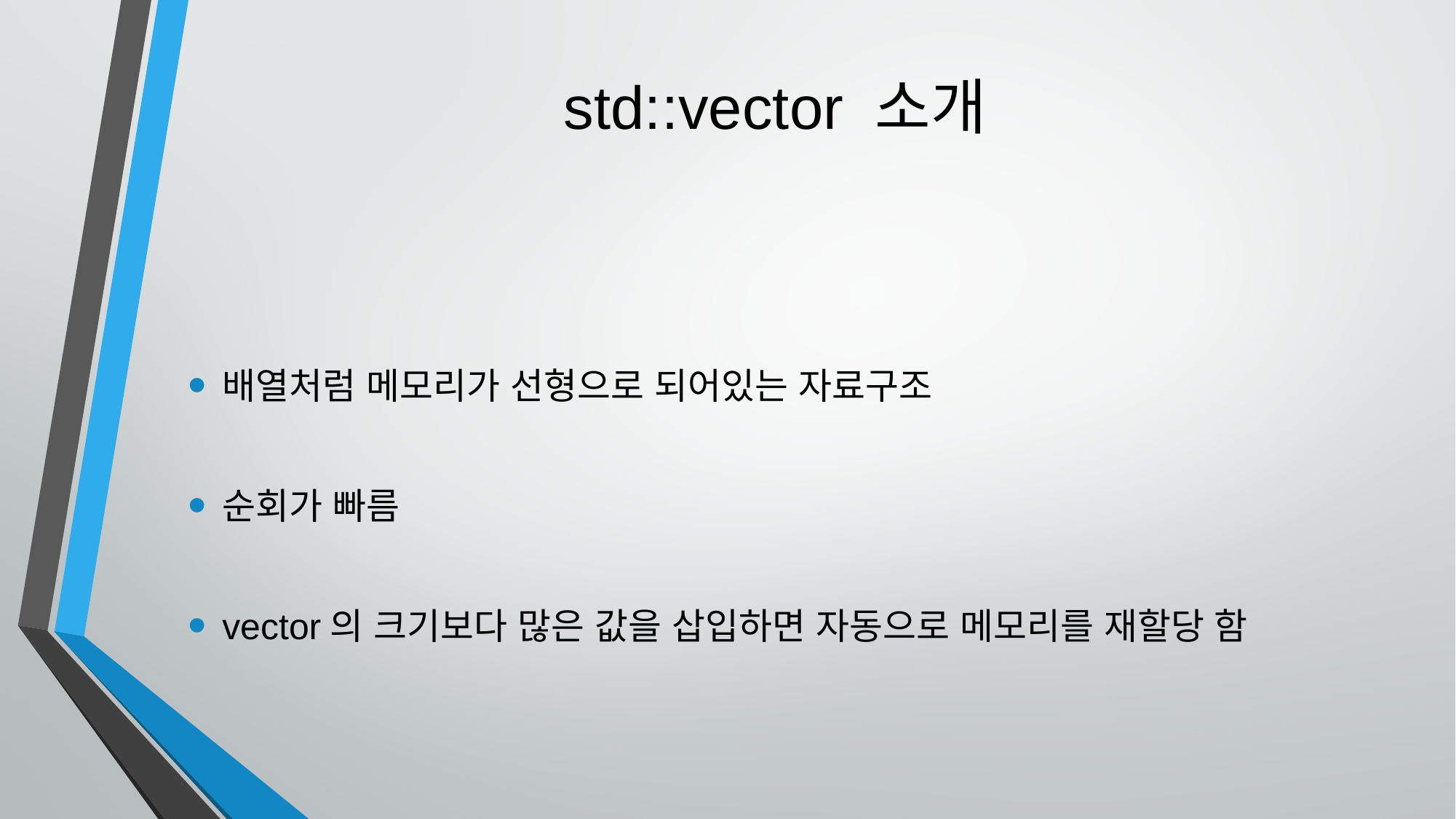

# std::vector 소개
배열처럼 메모리가 선형으로 되어있는 자료구조

순회가 빠름

vector의 크기보다 많은 값을 삽입하면 자동으로 메모리를 재할당 함